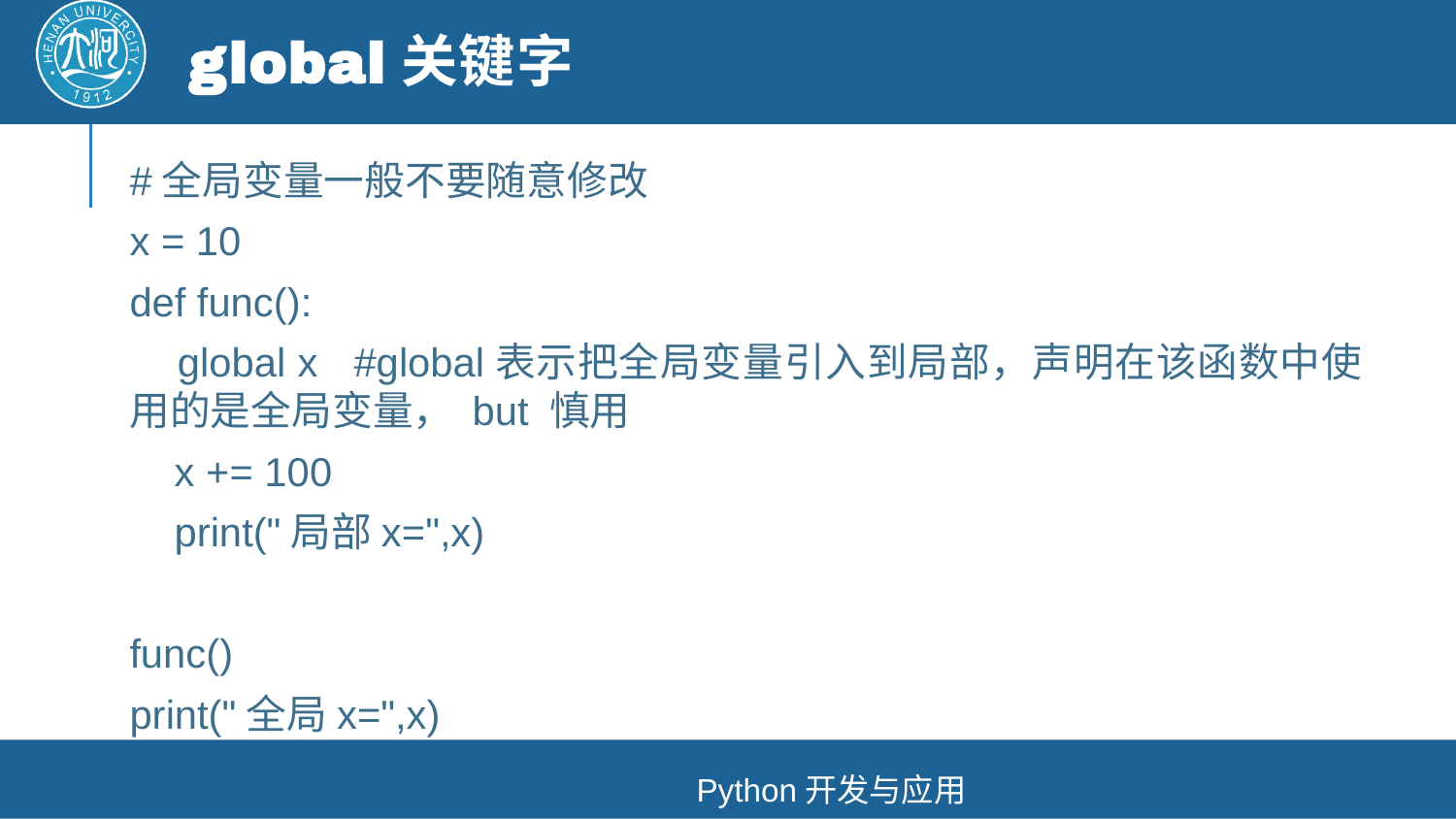

# global关键字
#全局变量一般不要随意修改
x = 10
def func():
    global x   #global表示把全局变量引入到局部，声明在该函数中使用的是全局变量， but 慎用
    x += 100
    print("局部x=",x)

func()
print("全局x=",x)

Python开发与应用
15